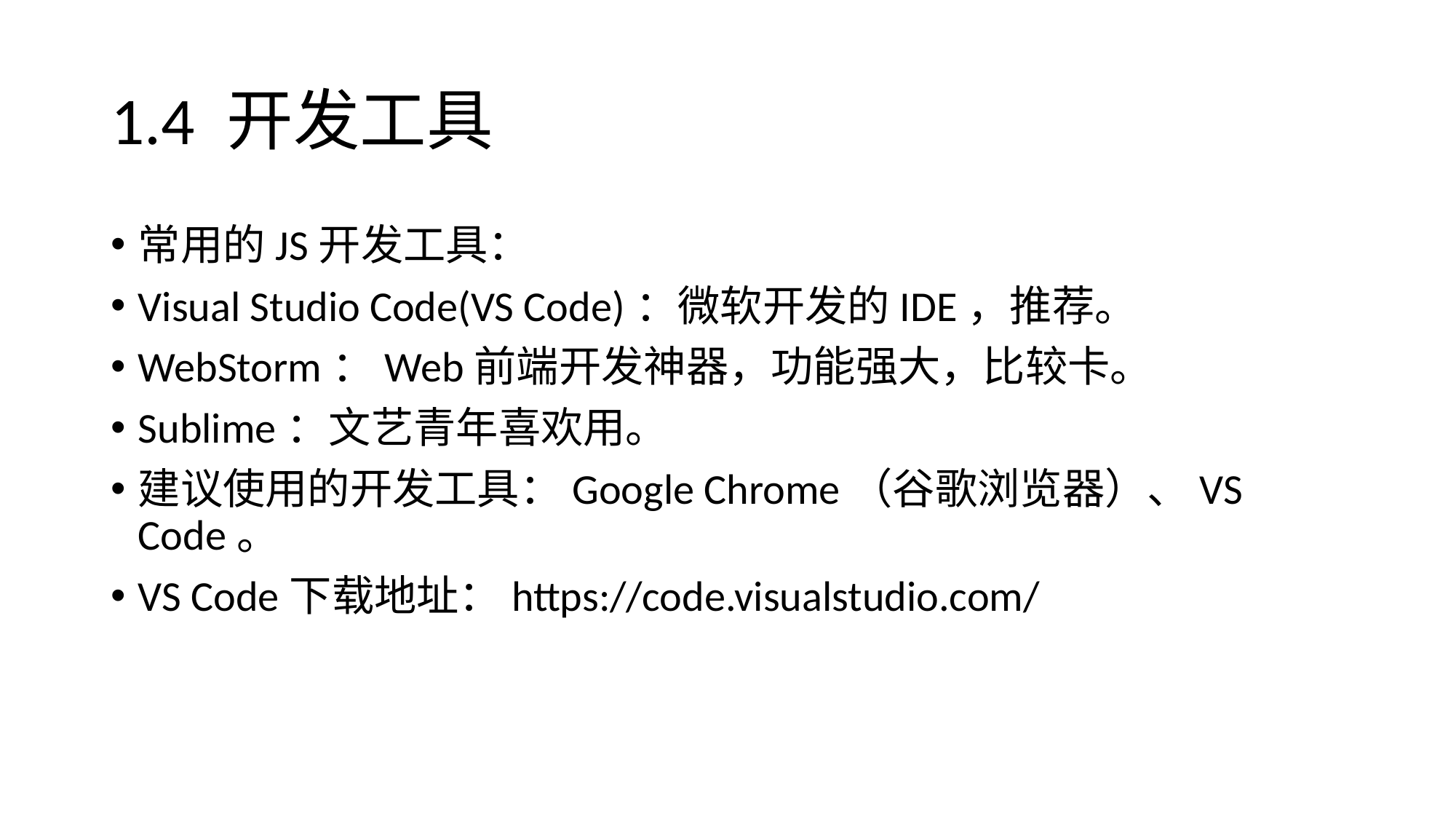

# 1.4 开发工具
常用的JS开发工具：
Visual Studio Code(VS Code)：微软开发的IDE，推荐。
WebStorm：Web前端开发神器，功能强大，比较卡。
Sublime：文艺青年喜欢用。
建议使用的开发工具：Google Chrome（谷歌浏览器）、VS Code。
VS Code下载地址：https://code.visualstudio.com/